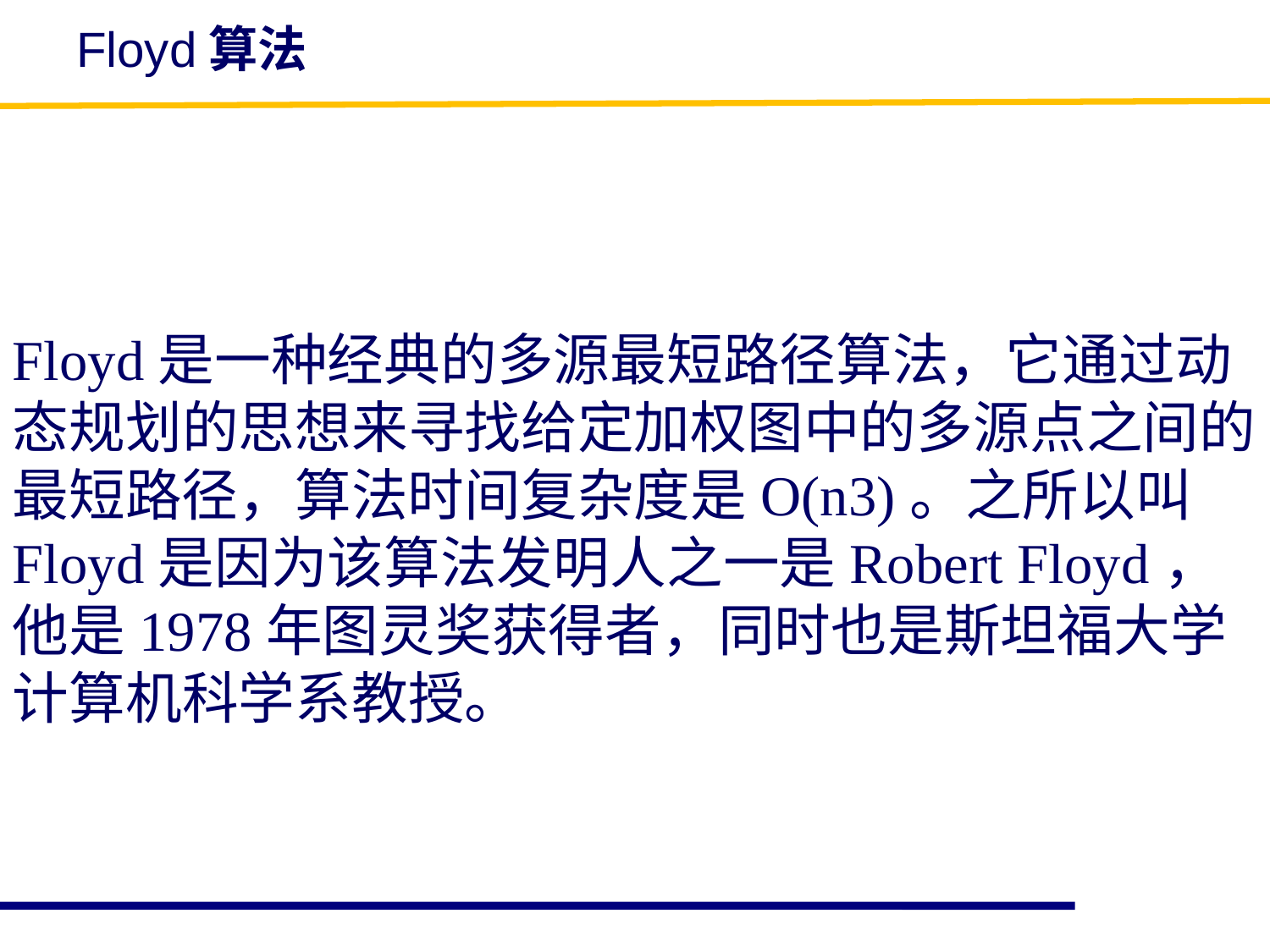

Floyd算法
Floyd是一种经典的多源最短路径算法，它通过动态规划的思想来寻找给定加权图中的多源点之间的最短路径，算法时间复杂度是O(n3)。之所以叫Floyd是因为该算法发明人之一是Robert Floyd，他是1978年图灵奖获得者，同时也是斯坦福大学计算机科学系教授。